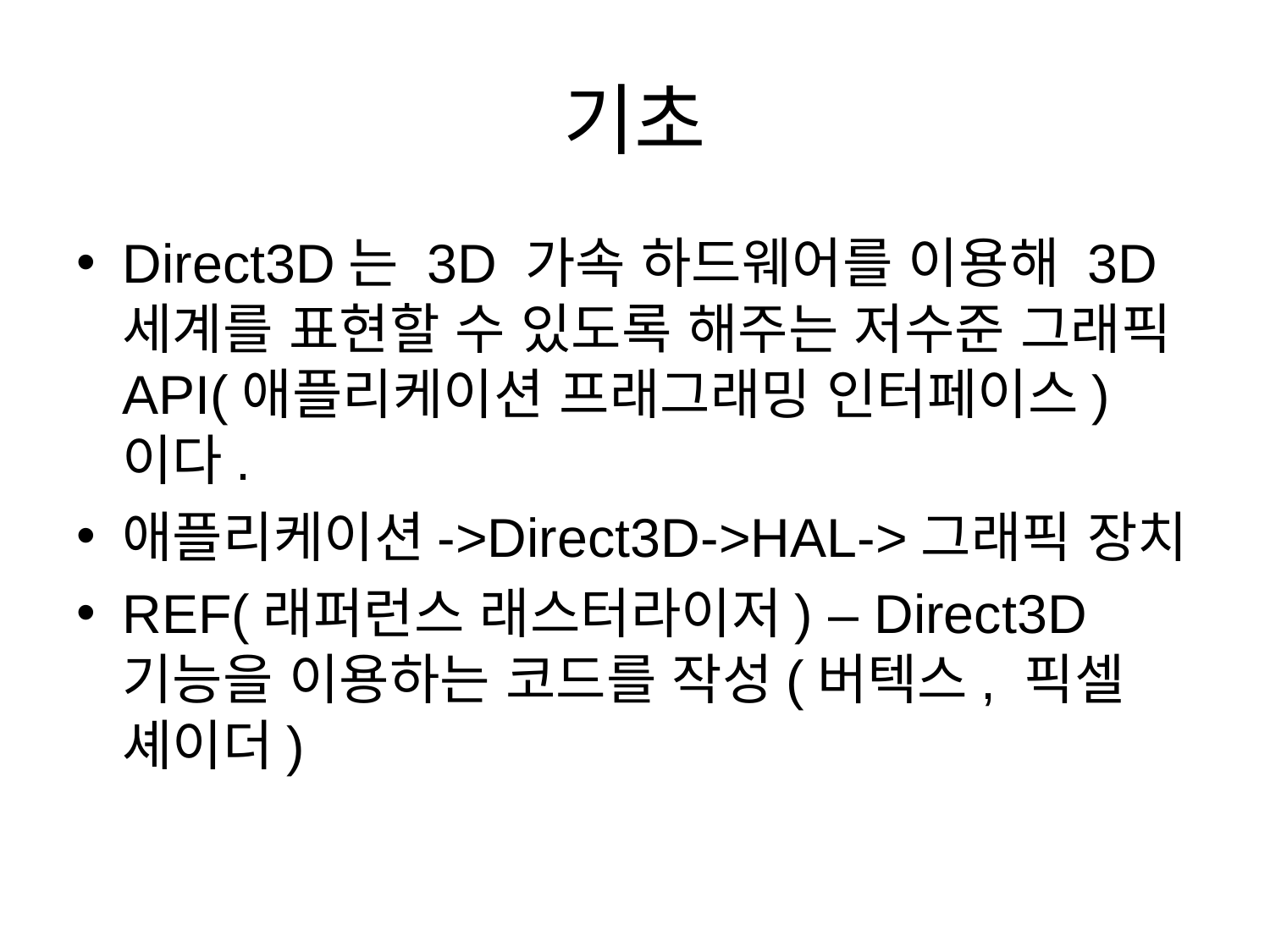

# 기초
Direct3D는 3D 가속 하드웨어를 이용해 3D 세계를 표현할 수 있도록 해주는 저수준 그래픽 API(애플리케이션 프래그래밍 인터페이스)이다.
애플리케이션->Direct3D->HAL->그래픽 장치
REF(래퍼런스 래스터라이저) – Direct3D기능을 이용하는 코드를 작성(버텍스, 픽셀 셰이더)